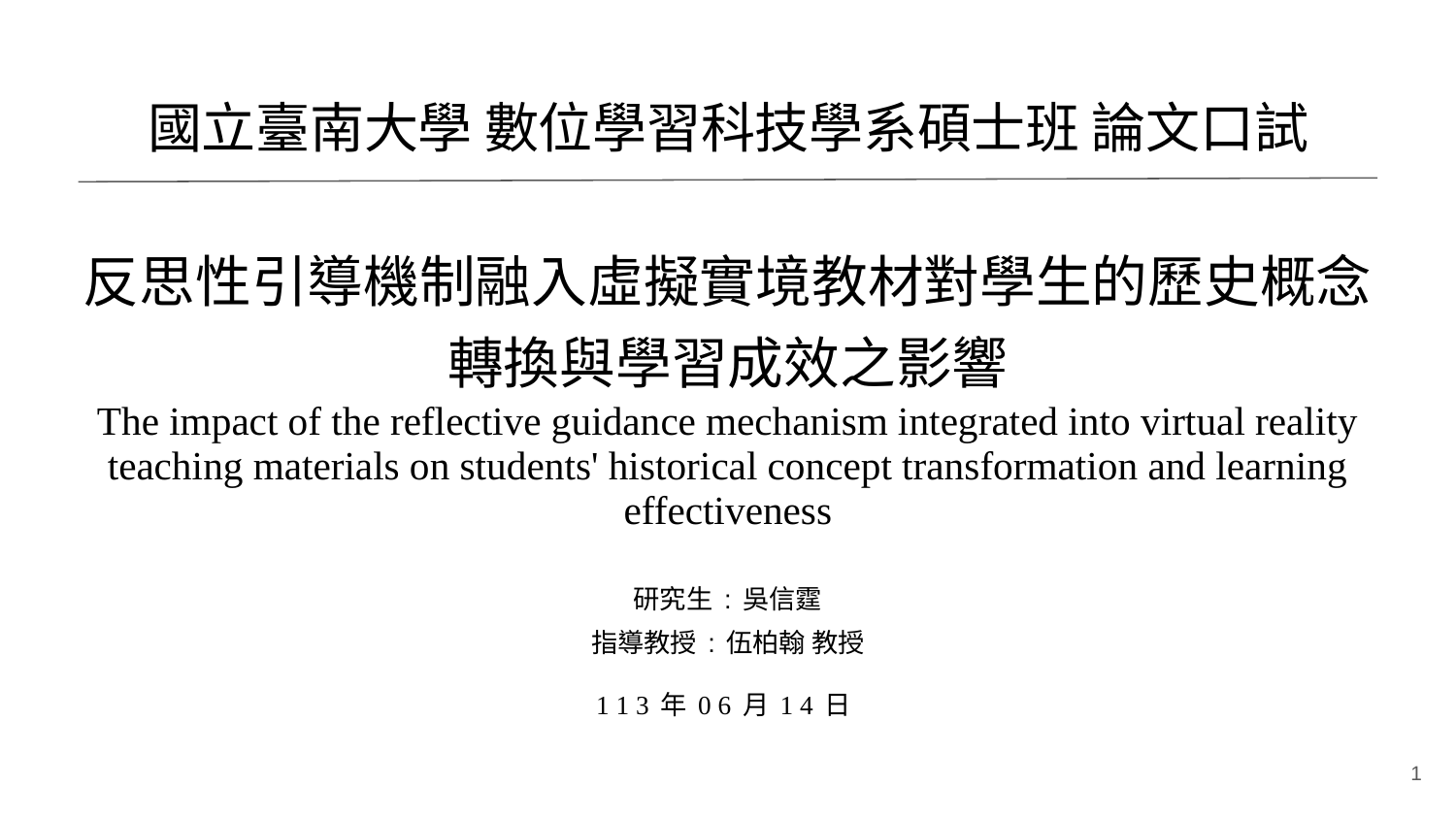

國立臺南大學 數位學習科技學系碩士班 論文口試
# 反思性引導機制融入虛擬實境教材對學生的歷史概念轉換與學習成效之影響 The impact of the reflective guidance mechanism integrated into virtual reality teaching materials on students' historical concept transformation and learning effectiveness
研究生 : 吳信霆
指導教授 : 伍柏翰 教授
1 1 3 年 0 6 月 1 4 日
1